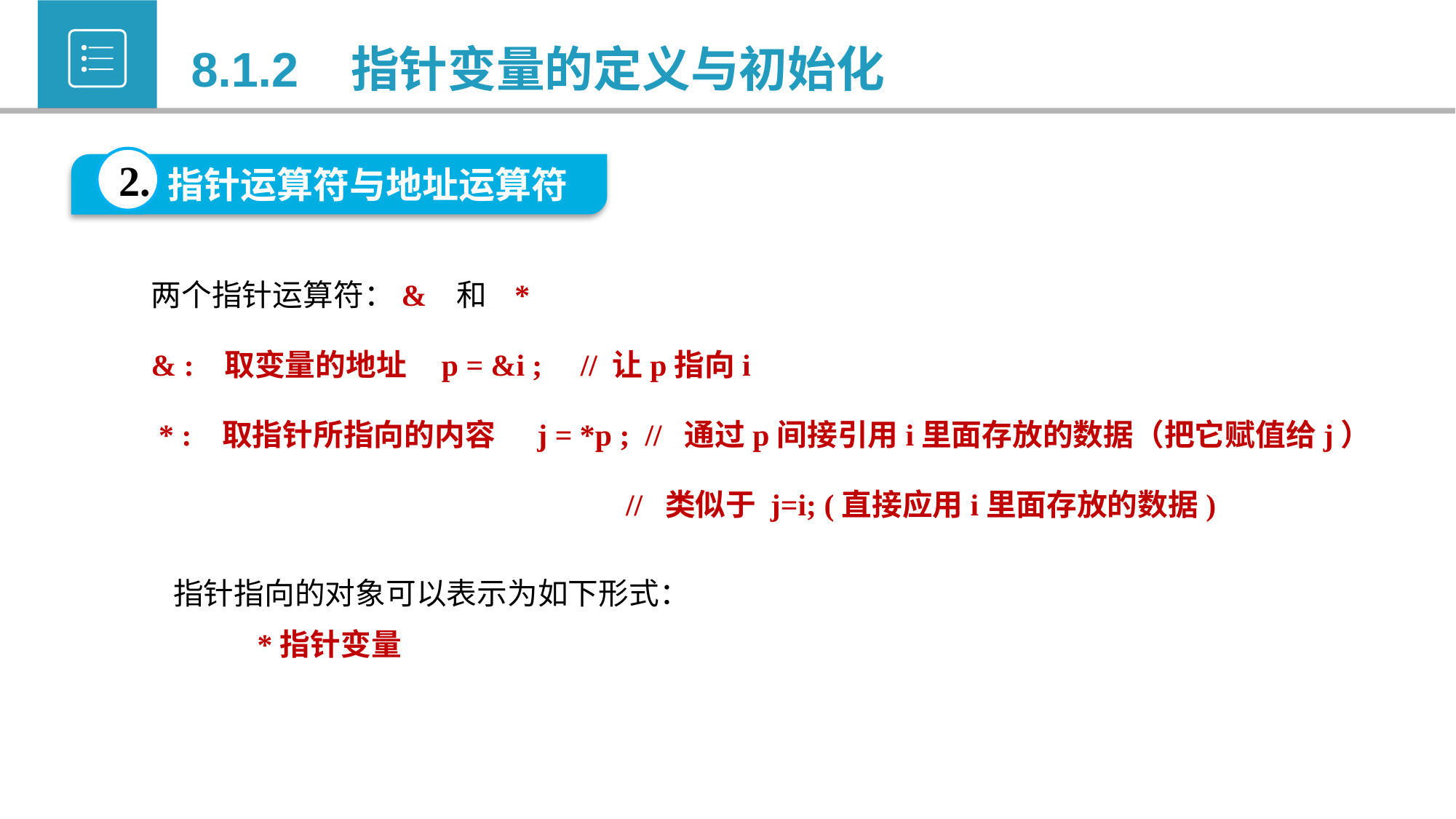

8.1.2   指针变量的定义与初始化

2.

指针运算符与地址运算符
两个指针运算符：&   和   *
& :   取变量的地址    p = &i ;     // 让p指向i
 * :   取指针所指向的内容     j = *p ;  //  通过p间接引用i里面存放的数据（把它赋值给j）
				     //  类似于 j=i; (直接应用i里面存放的数据)

指针指向的对象可以表示为如下形式：
           *指针变量